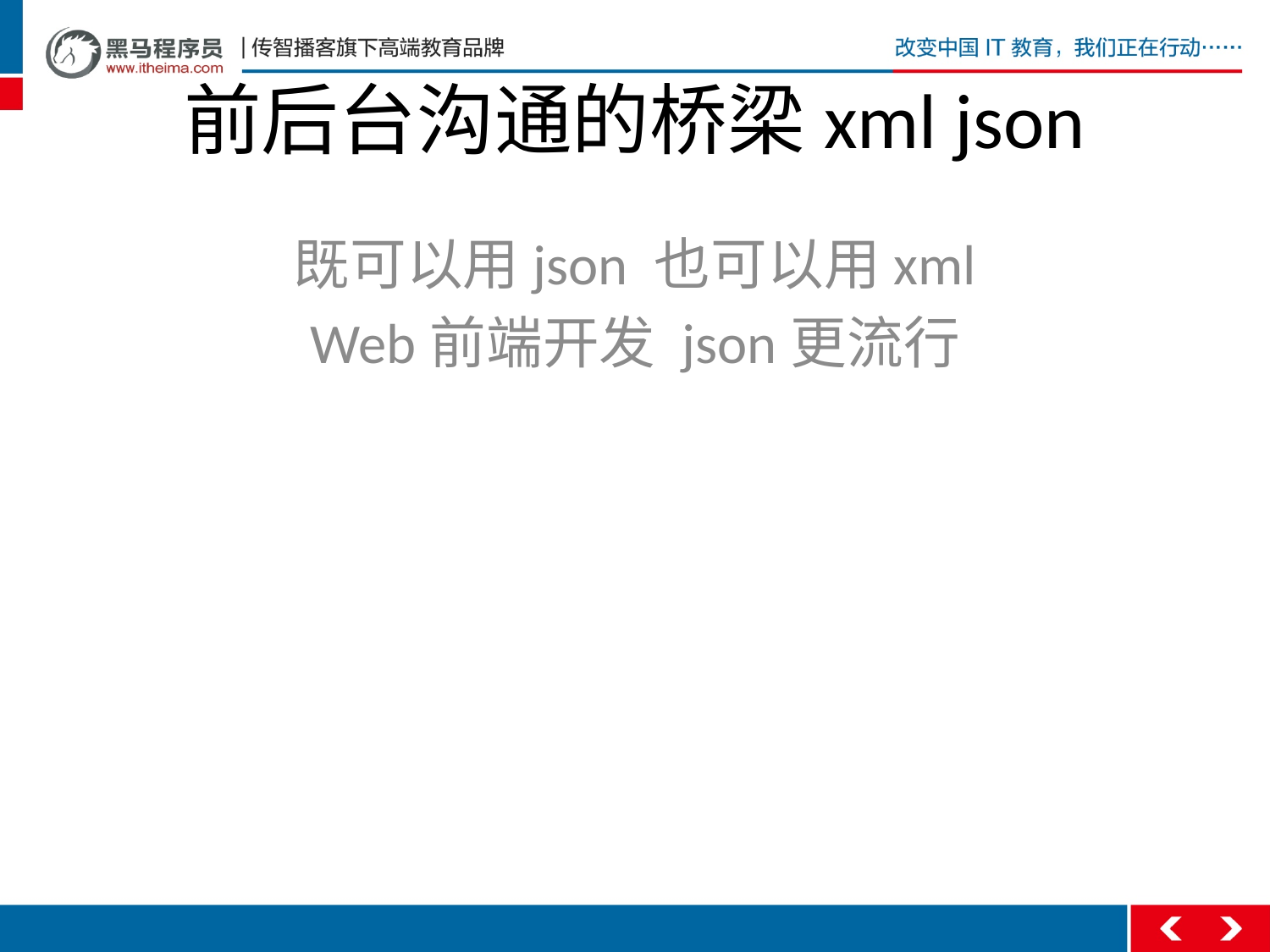

# 前后台沟通的桥梁xml json
既可以用json 也可以用xml
Web前端开发 json更流行